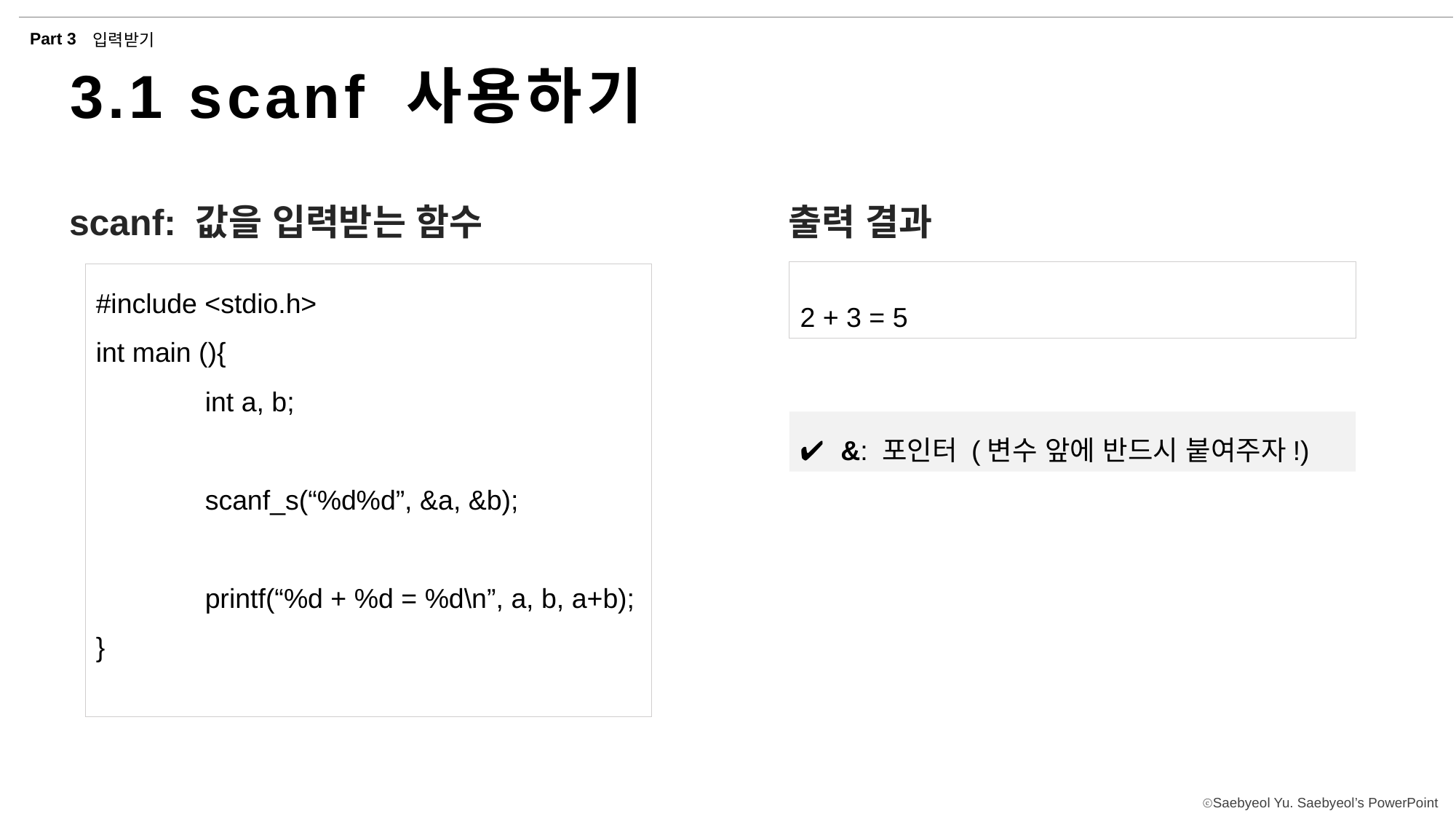

Part 3
입력받기
3.1 scanf 사용하기
scanf: 값을 입력받는 함수
출력 결과
#include <stdio.h>
int main (){
	int a, b;

	scanf_s(“%d%d”, &a, &b);

	printf(“%d + %d = %d\n”, a, b, a+b);
}

2 + 3 = 5
✔ &: 포인터 (변수 앞에 반드시 붙여주자!)